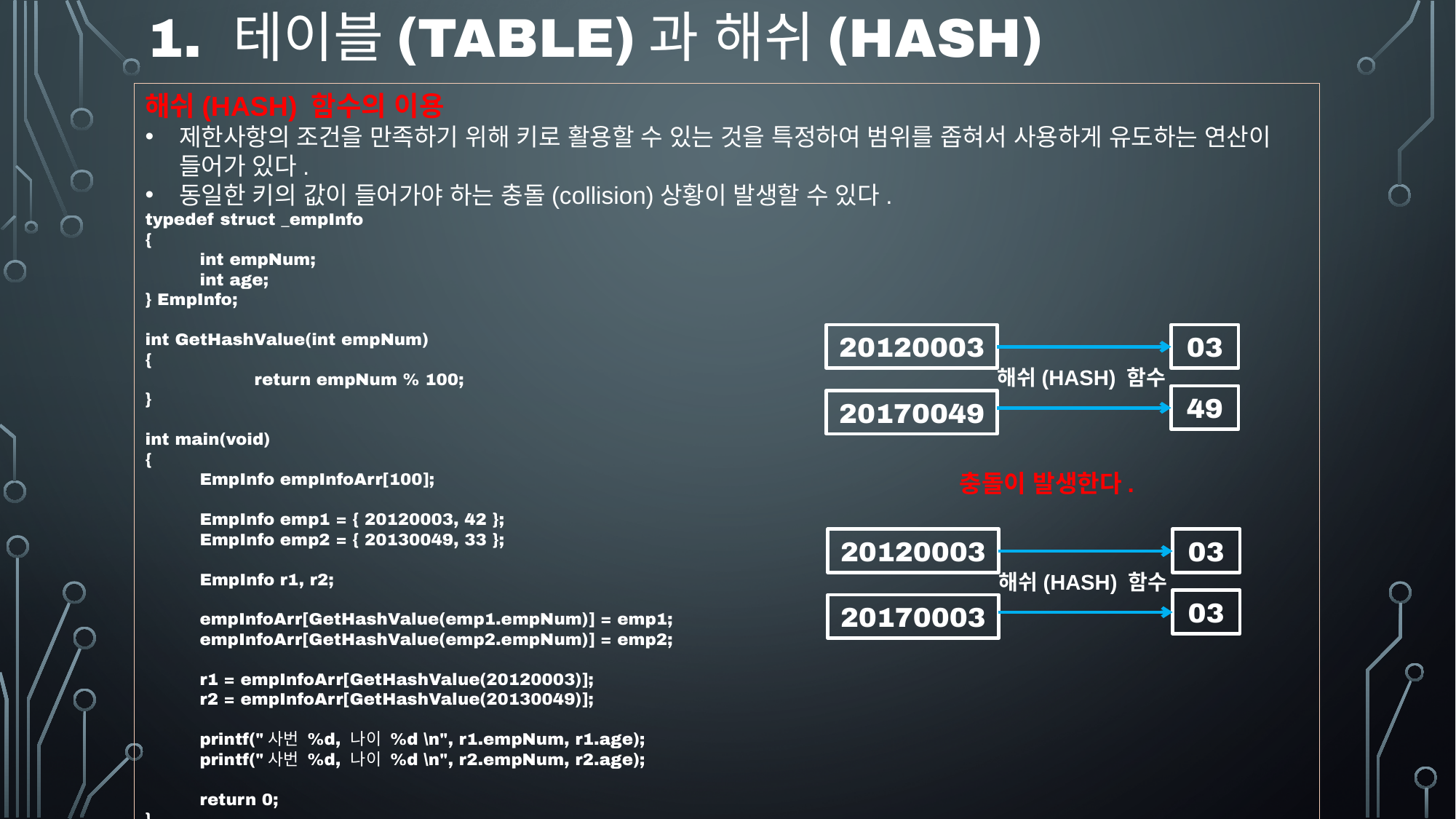

# 1. 테이블(Table)과 해쉬(Hash)
해쉬(HASH) 함수의 이용
제한사항의 조건을 만족하기 위해 키로 활용할 수 있는 것을 특정하여 범위를 좁혀서 사용하게 유도하는 연산이 들어가 있다.
동일한 키의 값이 들어가야 하는 충돌(collision)상황이 발생할 수 있다.
typedef struct _empInfo
{
int empNum;
int age;
} EmpInfo;

int GetHashValue(int empNum)
{
	return empNum % 100;
}

int main(void)
{
EmpInfo empInfoArr[100];

EmpInfo emp1 = { 20120003, 42 };
EmpInfo emp2 = { 20130049, 33 };

EmpInfo r1, r2;

empInfoArr[GetHashValue(emp1.empNum)] = emp1;
empInfoArr[GetHashValue(emp2.empNum)] = emp2;

r1 = empInfoArr[GetHashValue(20120003)];
r2 = empInfoArr[GetHashValue(20130049)];

printf("사번 %d, 나이 %d \n", r1.empNum, r1.age);
printf("사번 %d, 나이 %d \n", r2.empNum, r2.age);

return 0;
}
20120003
03
해쉬(HASH) 함수
49
20170049
충돌이 발생한다.
20120003
03
해쉬(HASH) 함수
03
20170003